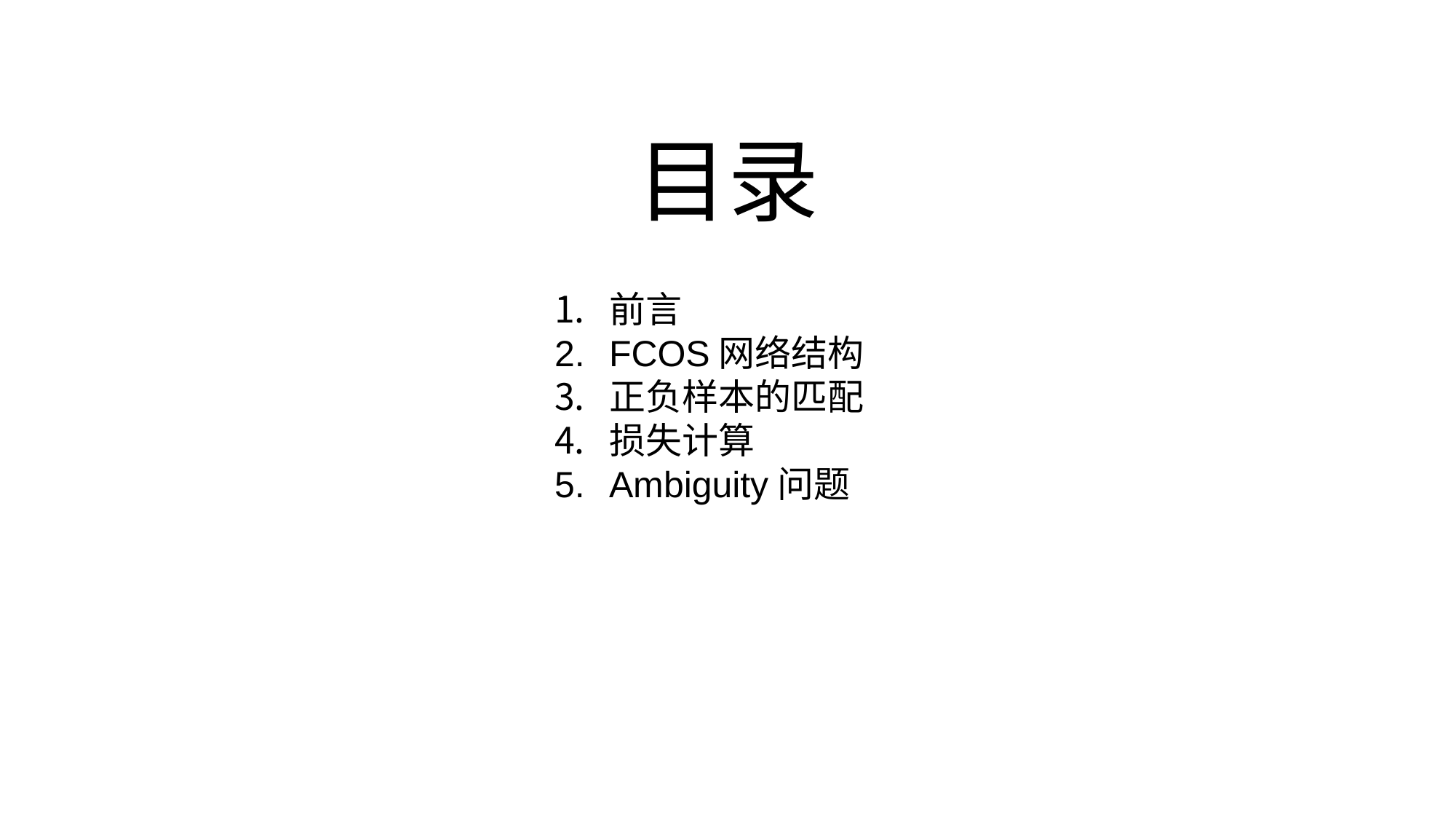

# 目录
前言
FCOS网络结构
正负样本的匹配
损失计算
Ambiguity问题